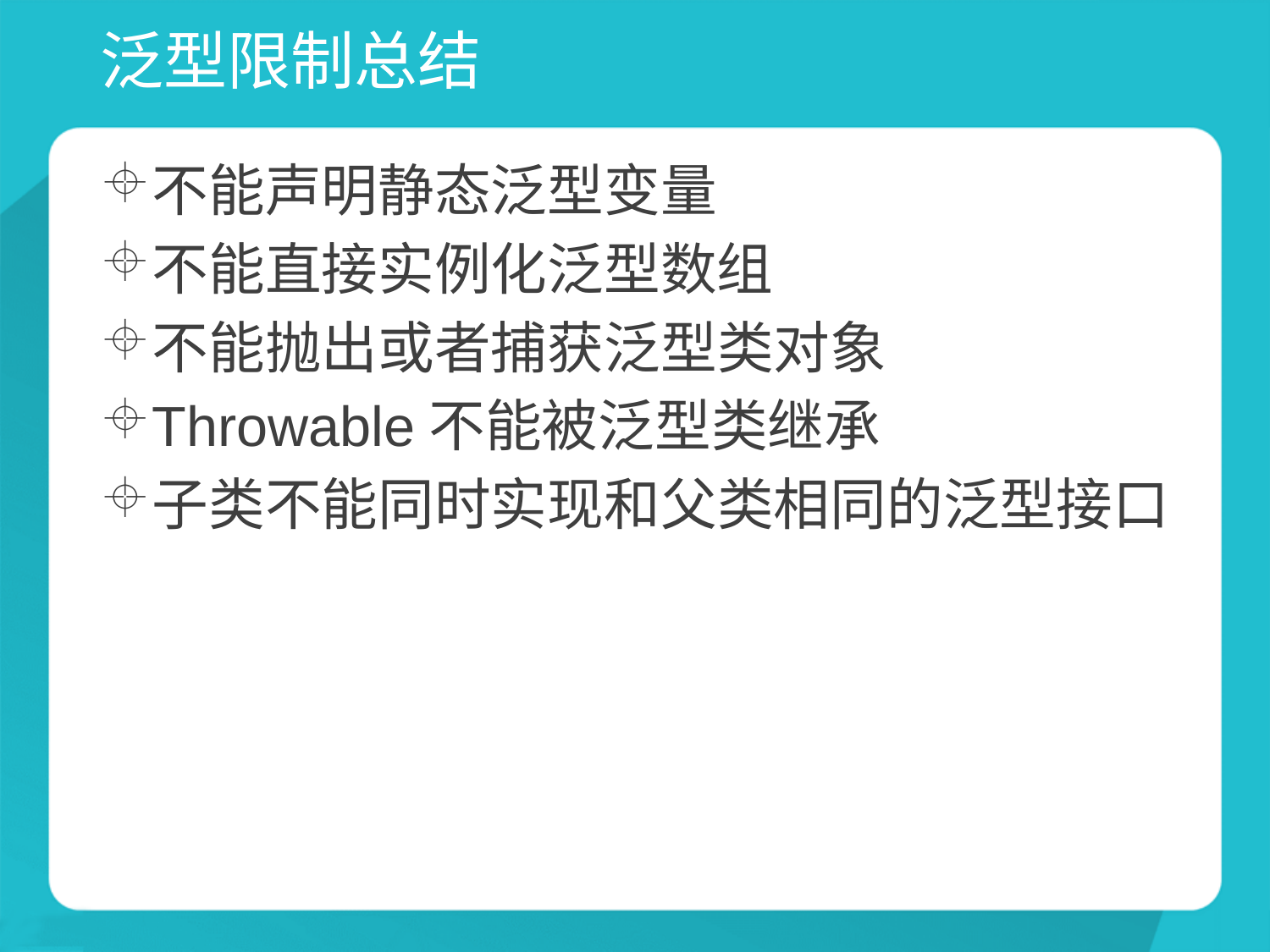

# 泛型限制总结
不能声明静态泛型变量
不能直接实例化泛型数组
不能抛出或者捕获泛型类对象
Throwable不能被泛型类继承
子类不能同时实现和父类相同的泛型接口